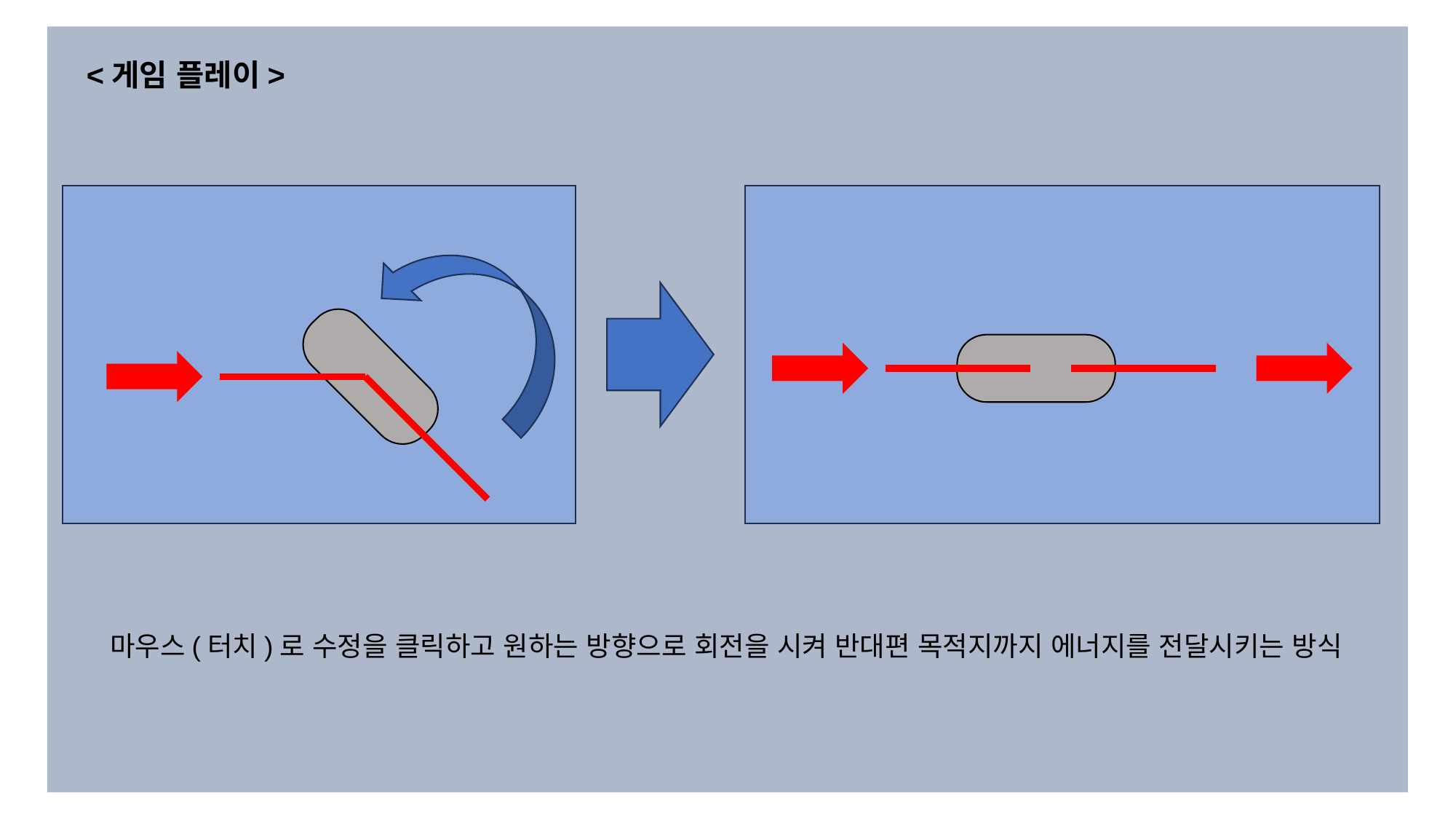

<게임 플레이>

마우스(터치)로 수정을 클릭하고 원하는 방향으로 회전을 시켜 반대편 목적지까지 에너지를 전달시키는 방식